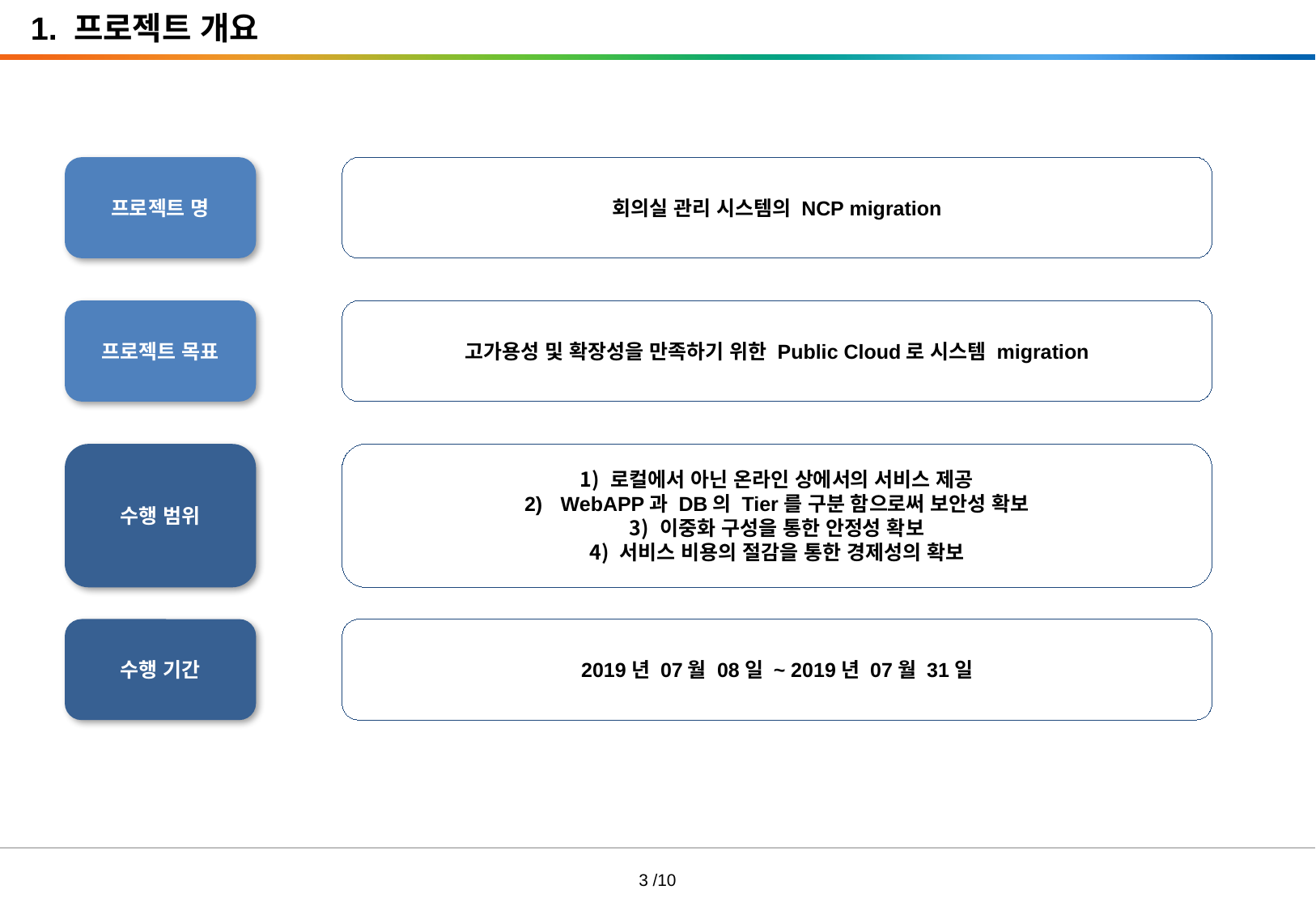

1. 프로젝트 개요
프로젝트 명
회의실 관리 시스템의 NCP migration
프로젝트 목표
고가용성 및 확장성을 만족하기 위한 Public Cloud로 시스템 migration
로컬에서 아닌 온라인 상에서의 서비스 제공
 WebAPP과 DB의 Tier를 구분 함으로써 보안성 확보
이중화 구성을 통한 안정성 확보
서비스 비용의 절감을 통한 경제성의 확보
수행 범위
수행 기간
2019년 07월 08일 ~ 2019년 07월 31일